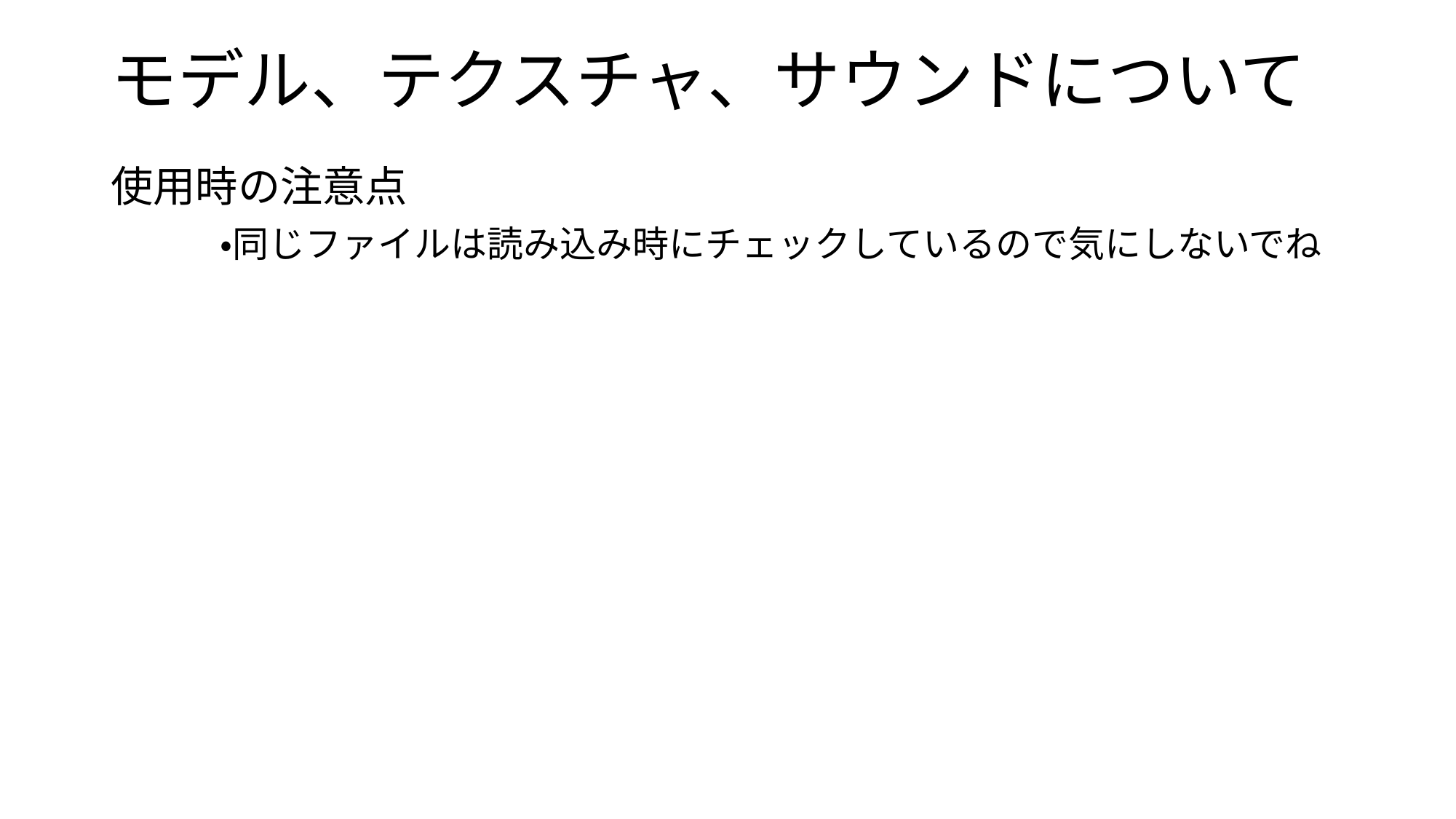

# モデル、テクスチャ、サウンドについて
使用時の注意点
　	・同じファイルは読み込み時にチェックしているので気にしないでね